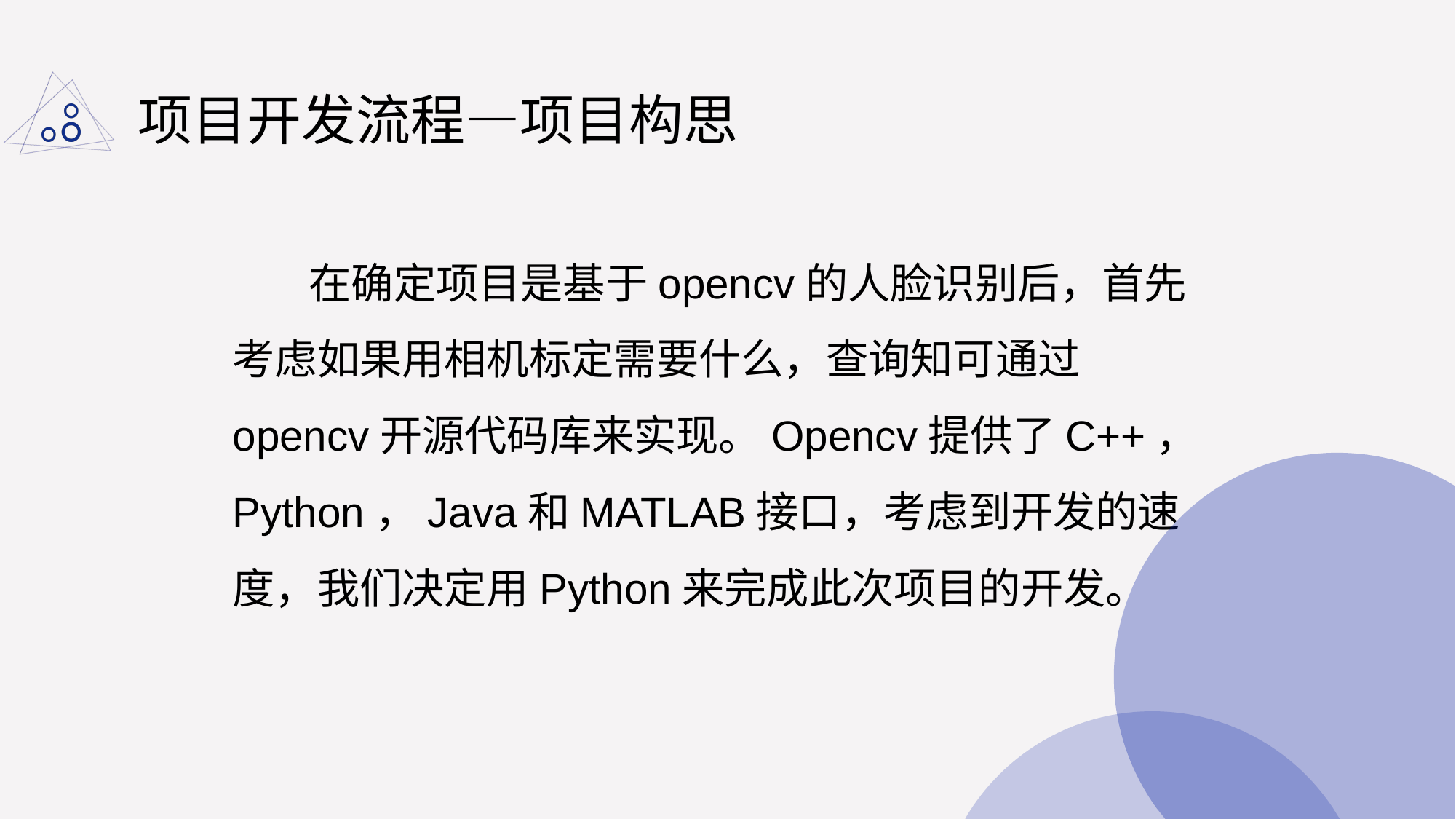

# 项目开发流程—项目构思
       在确定项目是基于opencv的人脸识别后，首先考虑如果用相机标定需要什么，查询知可通过opencv开源代码库来实现。Opencv提供了C++，Python，Java和MATLAB接口，考虑到开发的速度，我们决定用Python来完成此次项目的开发。